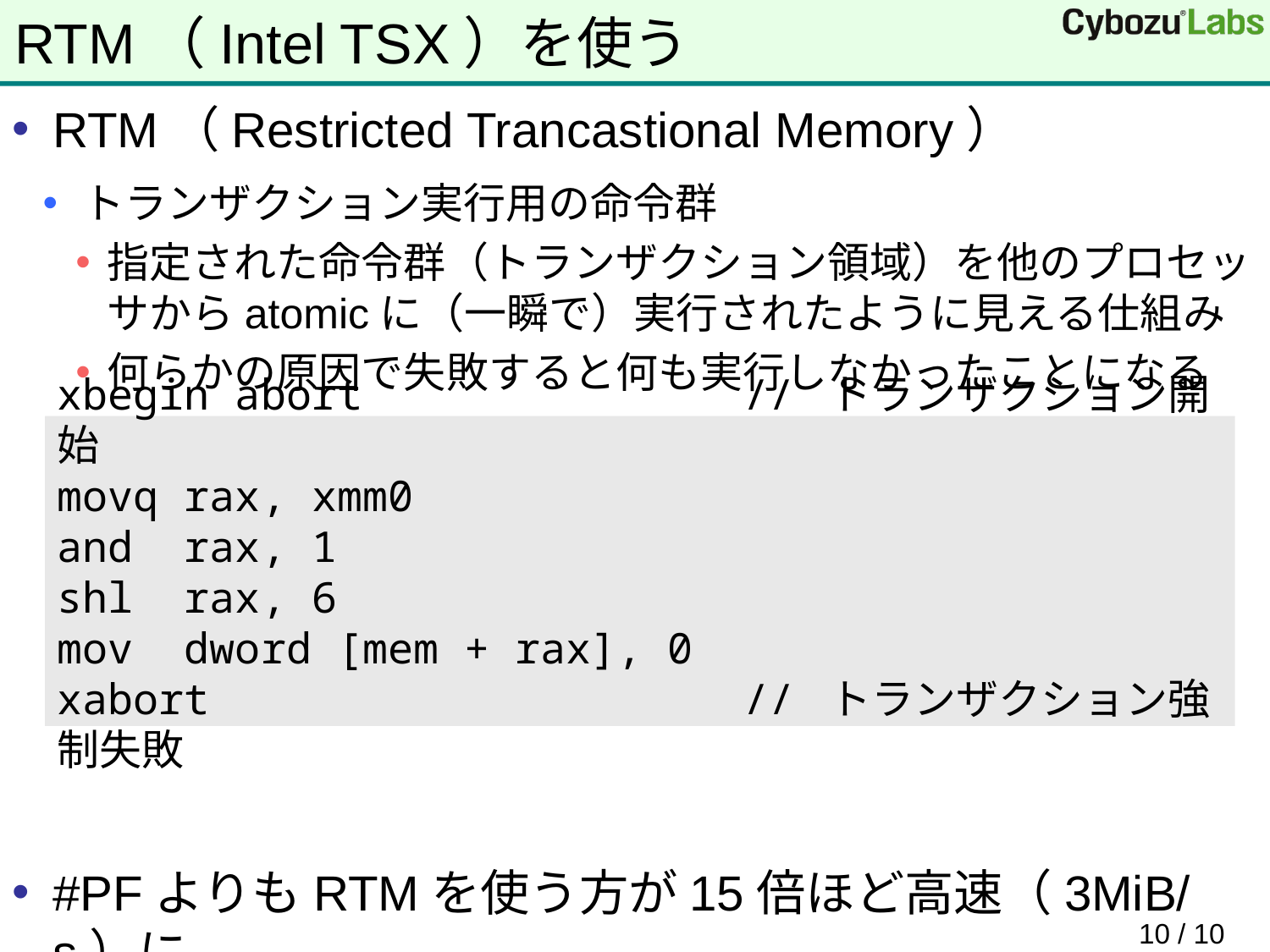

# RTM（Intel TSX）を使う
RTM（Restricted Trancastional Memory）
トランザクション実行用の命令群
指定された命令群（トランザクション領域）を他のプロセッサからatomicに（一瞬で）実行されたように見える仕組み
何らかの原因で失敗すると何も実行しなかったことになる

#PFよりもRTMを使う方が15倍ほど高速（3MiB/s）に
レジスタの中身が見える
xbegin abort               // トランザクション開始
movq rax, xmm0
and  rax, 1
shl  rax, 6
mov  dword [mem + rax], 0
xabort                     // トランザクション強制失敗
    10 / 10